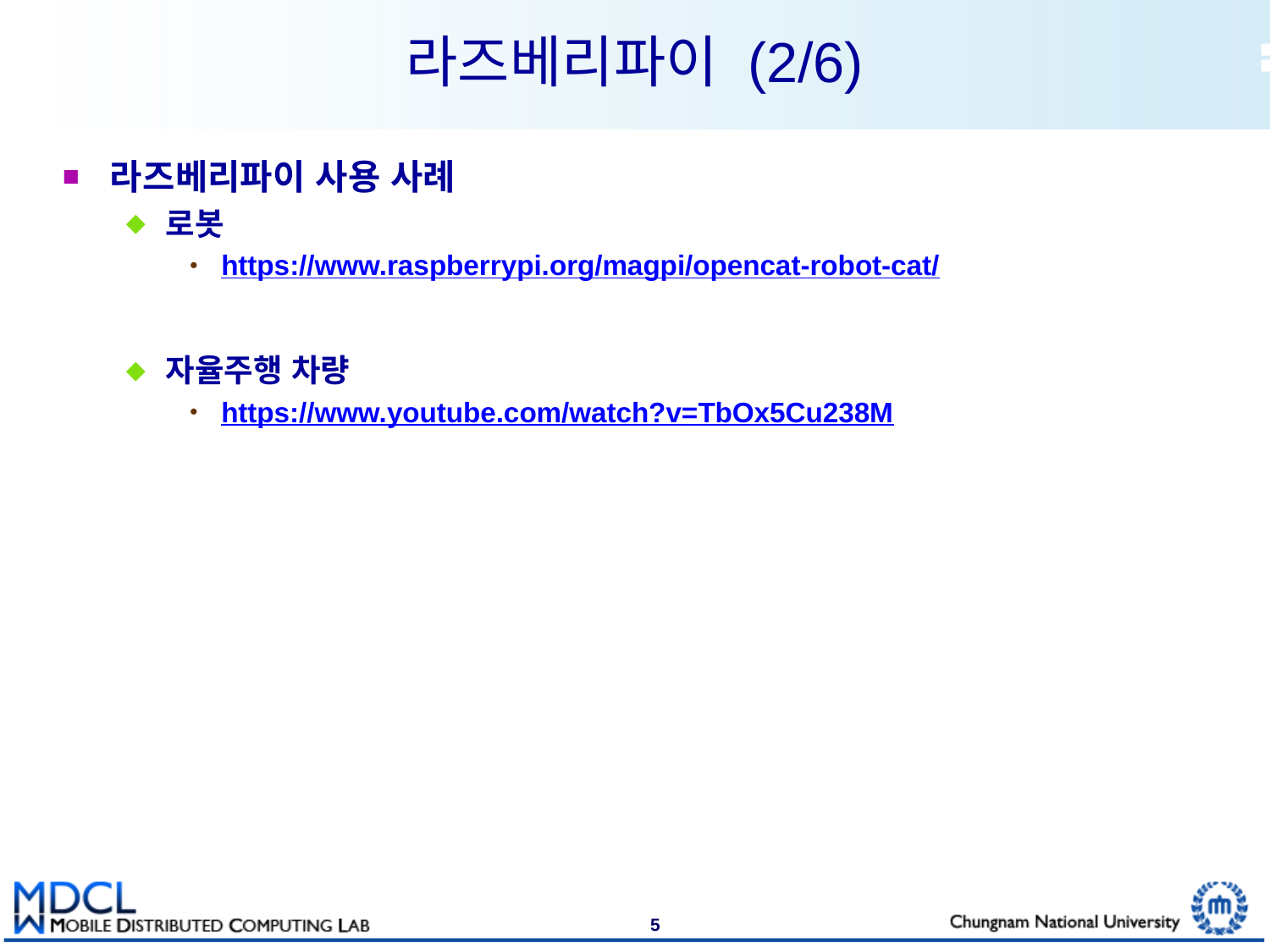

# 라즈베리파이 (2/6)
라즈베리파이 사용 사례
로봇
https://www.raspberrypi.org/magpi/opencat-robot-cat/

자율주행 차량
https://www.youtube.com/watch?v=TbOx5Cu238M